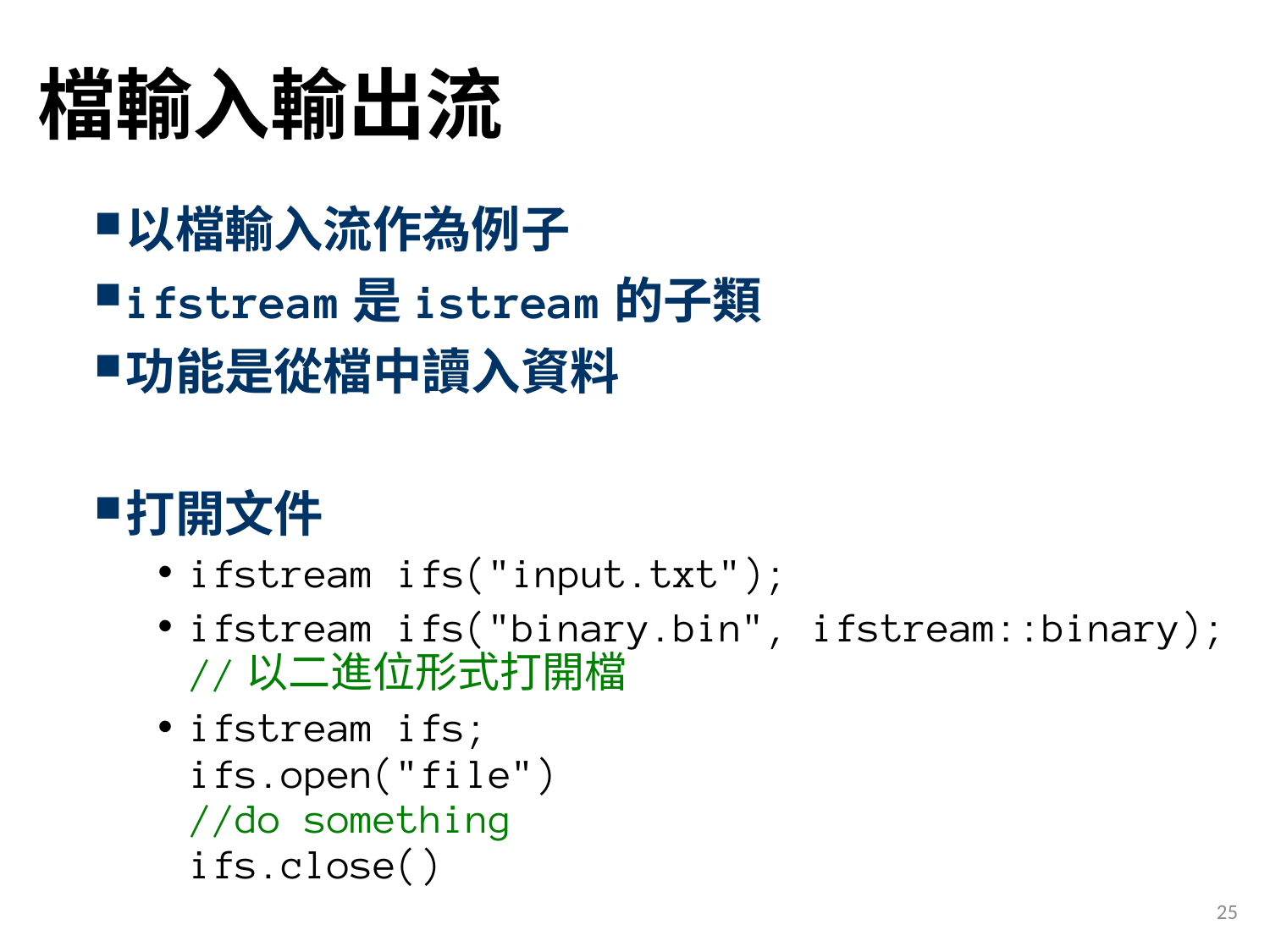

# 檔輸入輸出流
以檔輸入流作為例子
ifstream是istream的子類
功能是從檔中讀入資料

打開文件
ifstream ifs("input.txt");
ifstream ifs("binary.bin", ifstream::binary);
//以二進位形式打開檔
ifstream ifs;
ifs.open("file")
//do something
ifs.close()

25